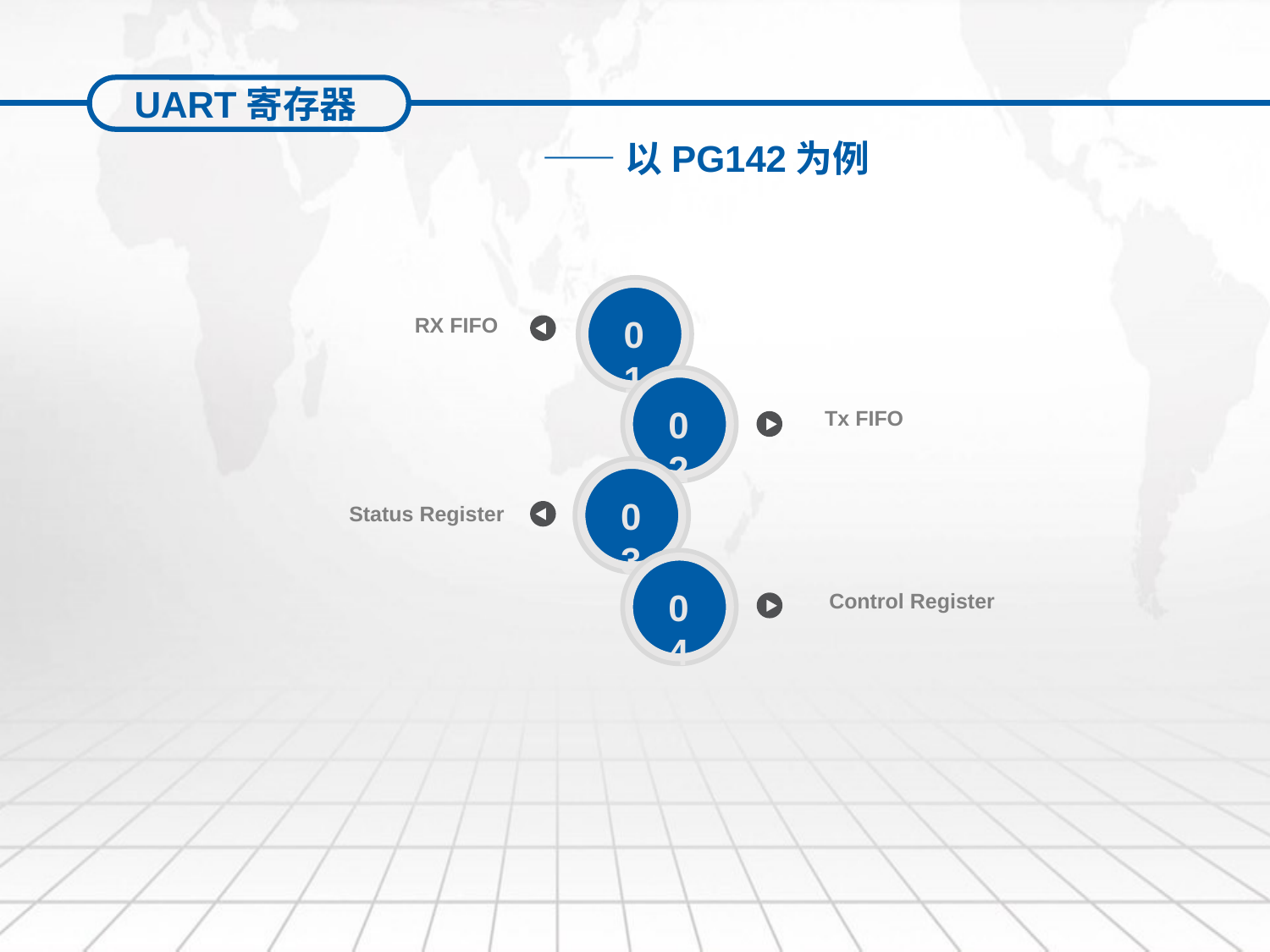

UART寄存器

——以PG142为例

01
RX FIFO

02
Tx FIFO

03
Status Register

04
Control Register